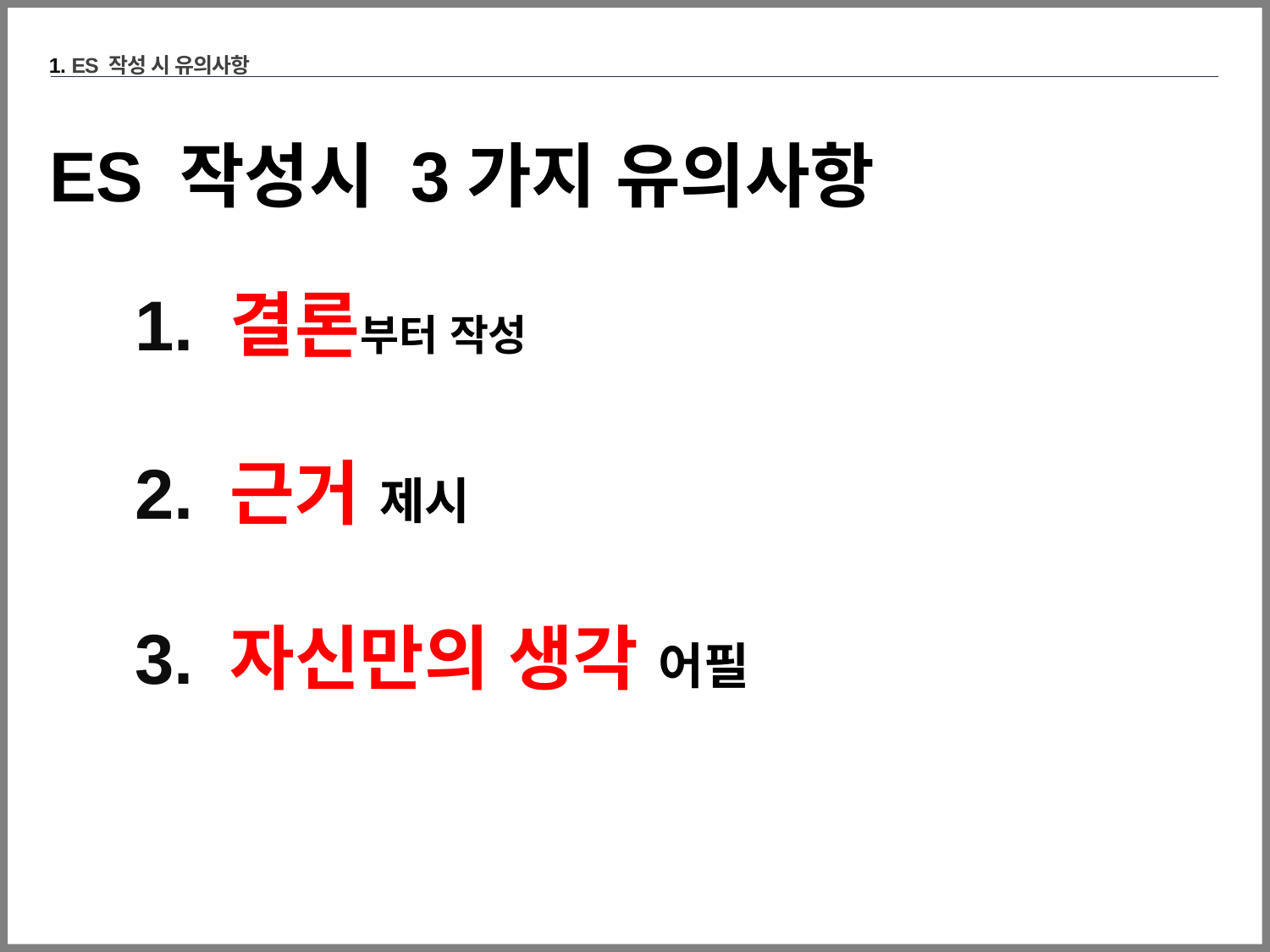

1. ES 작성 시 유의사항
# ES 작성시 3가지 유의사항
1. 결론부터 작성
2. 근거 제시
3. 자신만의 생각 어필